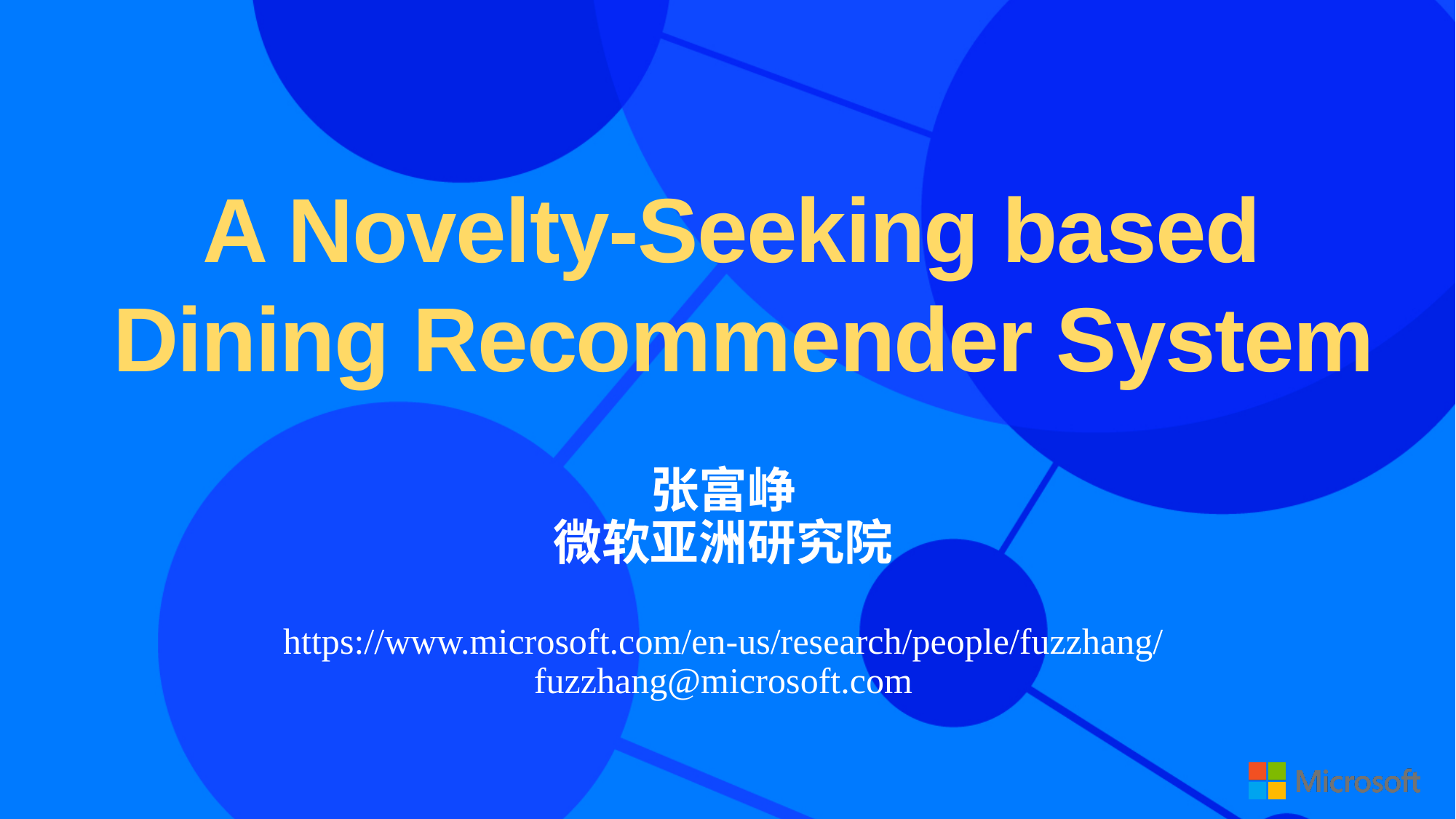

# A Novelty-Seeking based Dining Recommender System

张富峥
微软亚洲研究院

https://www.microsoft.com/en-us/research/people/fuzzhang/
fuzzhang@microsoft.com